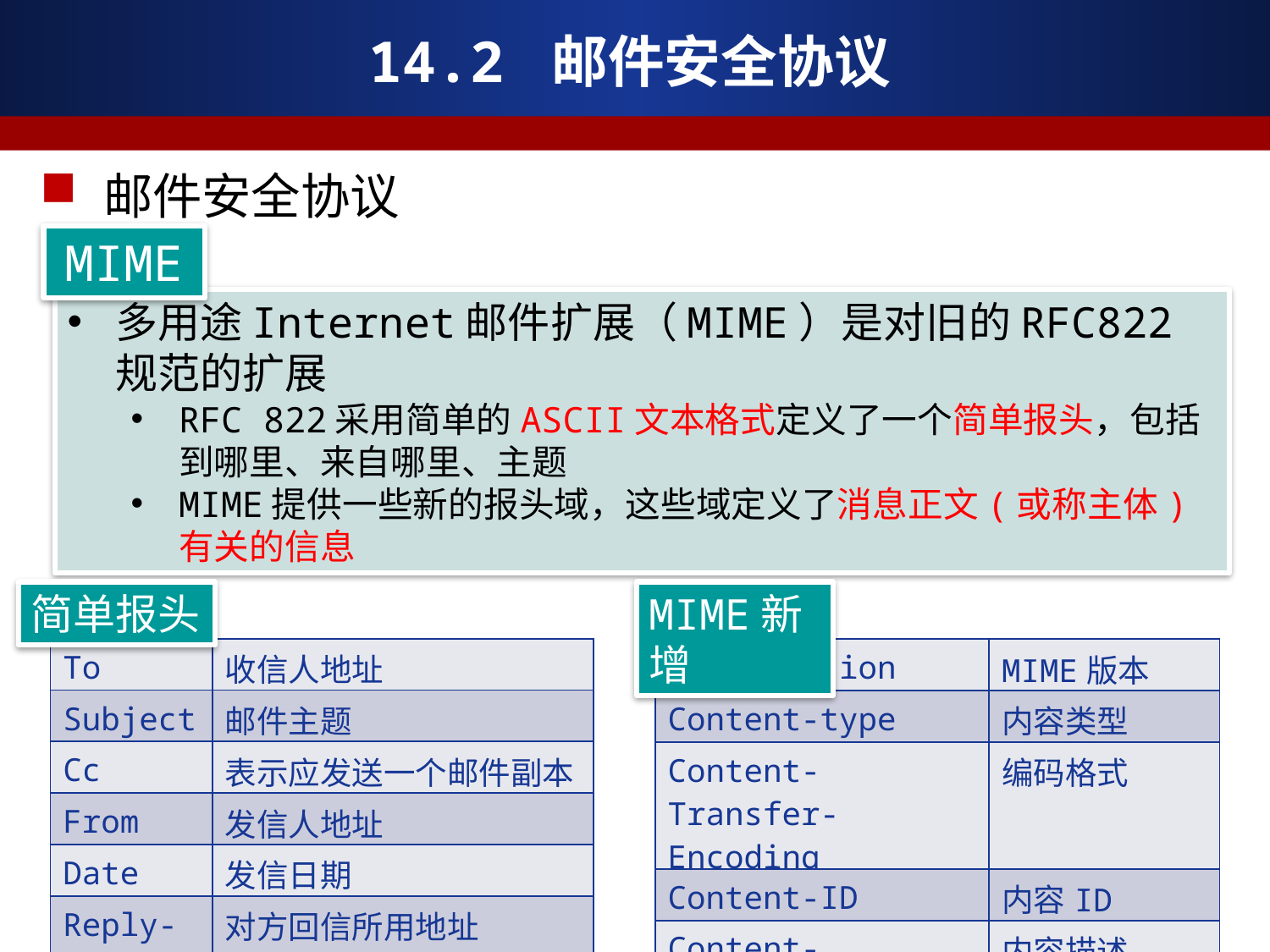

# 14.2 邮件安全协议
邮件安全协议
MIME
多用途Internet邮件扩展（MIME）是对旧的RFC822规范的扩展
RFC 822采用简单的ASCII文本格式定义了一个简单报头，包括到哪里、来自哪里、主题
MIME提供一些新的报头域，这些域定义了消息正文(或称主体) 有关的信息
简单报头
MIME新增
| To | 收信人地址 |
| --- | --- |
| Subject | 邮件主题 |
| Cc | 表示应发送一个邮件副本 |
| From | 发信人地址 |
| Date | 发信日期 |
| Reply-To | 对方回信所用地址 |
| MIME-version | MIME版本 |
| --- | --- |
| Content-type | 内容类型 |
| Content-Transfer-Encoding | 编码格式 |
| Content-ID | 内容ID |
| Content-Description | 内容描述 |